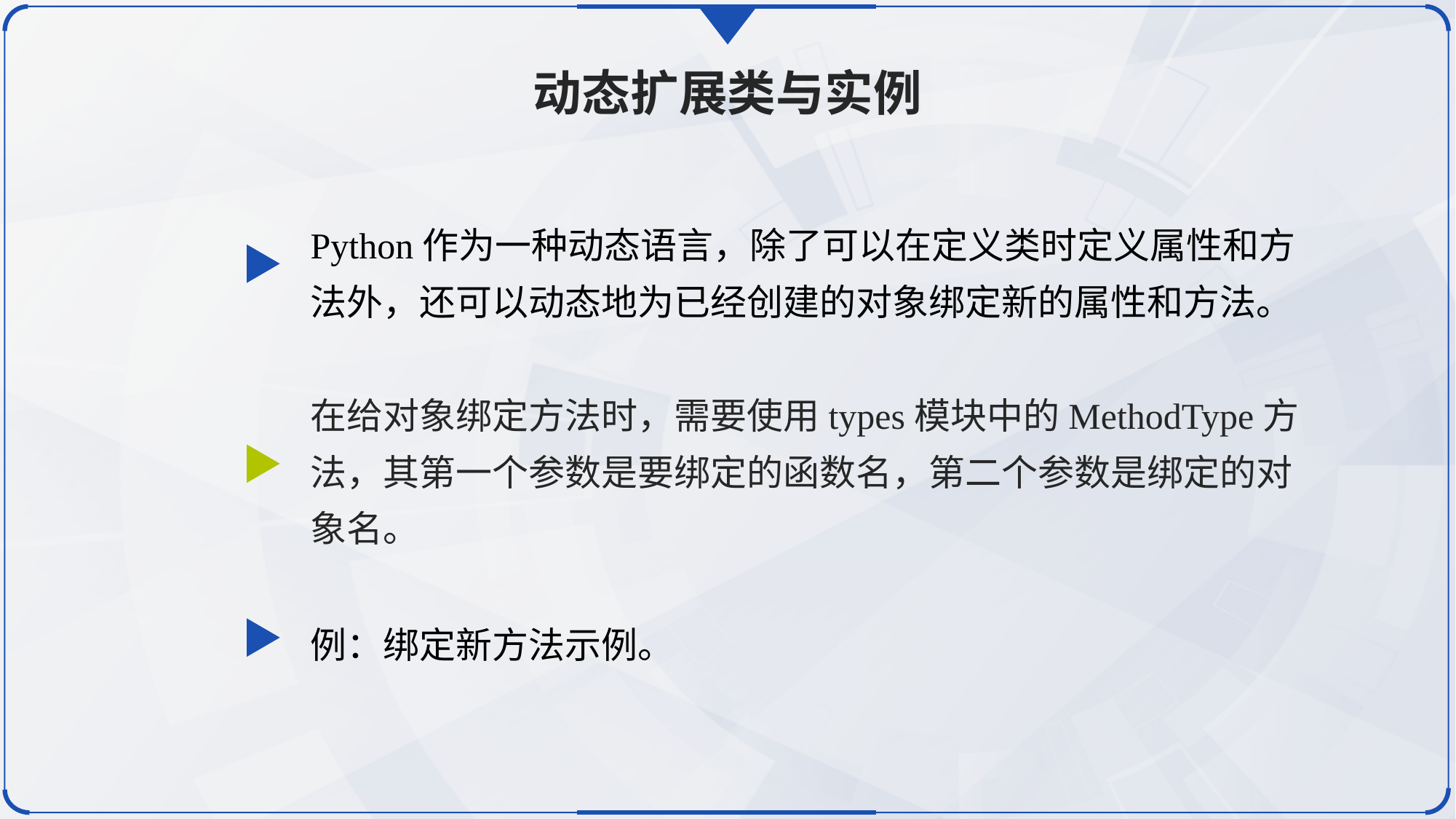

动态扩展类与实例
Python作为一种动态语言，除了可以在定义类时定义属性和方法外，还可以动态地为已经创建的对象绑定新的属性和方法。

在给对象绑定方法时，需要使用types模块中的MethodType方法，其第一个参数是要绑定的函数名，第二个参数是绑定的对象名。

例：绑定新方法示例。